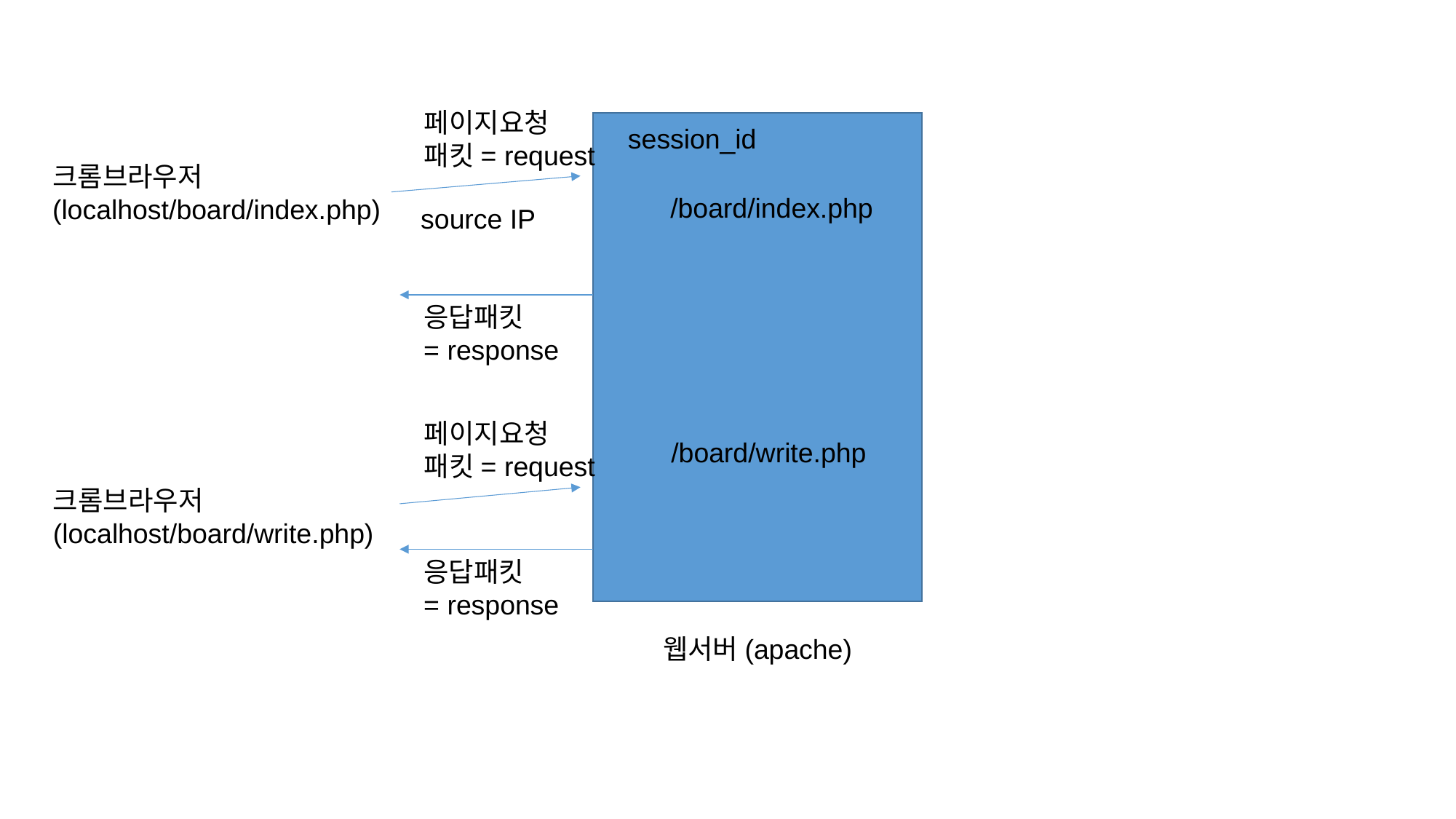

페이지요청
패킷= request

session_id
크롬브라우저
(localhost/board/index.php)
/board/index.php
source IP
응답패킷
= response
페이지요청
패킷= request
/board/write.php
크롬브라우저
(localhost/board/write.php)
응답패킷
= response
웹서버(apache)